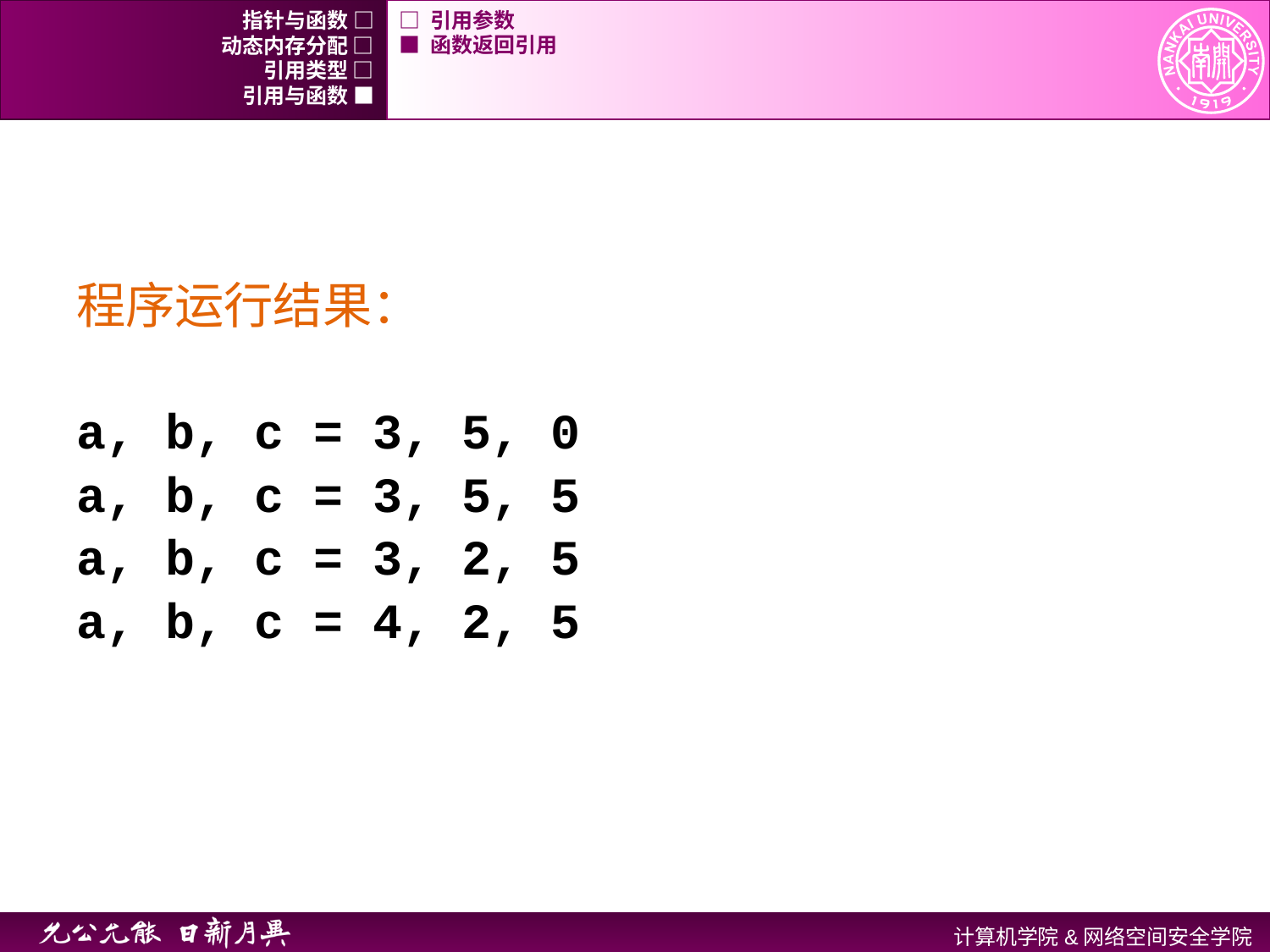

指针与函数 □
□ 引用参数
动态内存分配 □
■ 函数返回引用
引用类型 □

引用与函数 ■

程序运行结果：

a, b, c = 3, 5, 0
a, b, c = 3, 5, 5
a, b, c = 3, 2, 5
a, b, c = 4, 2, 5